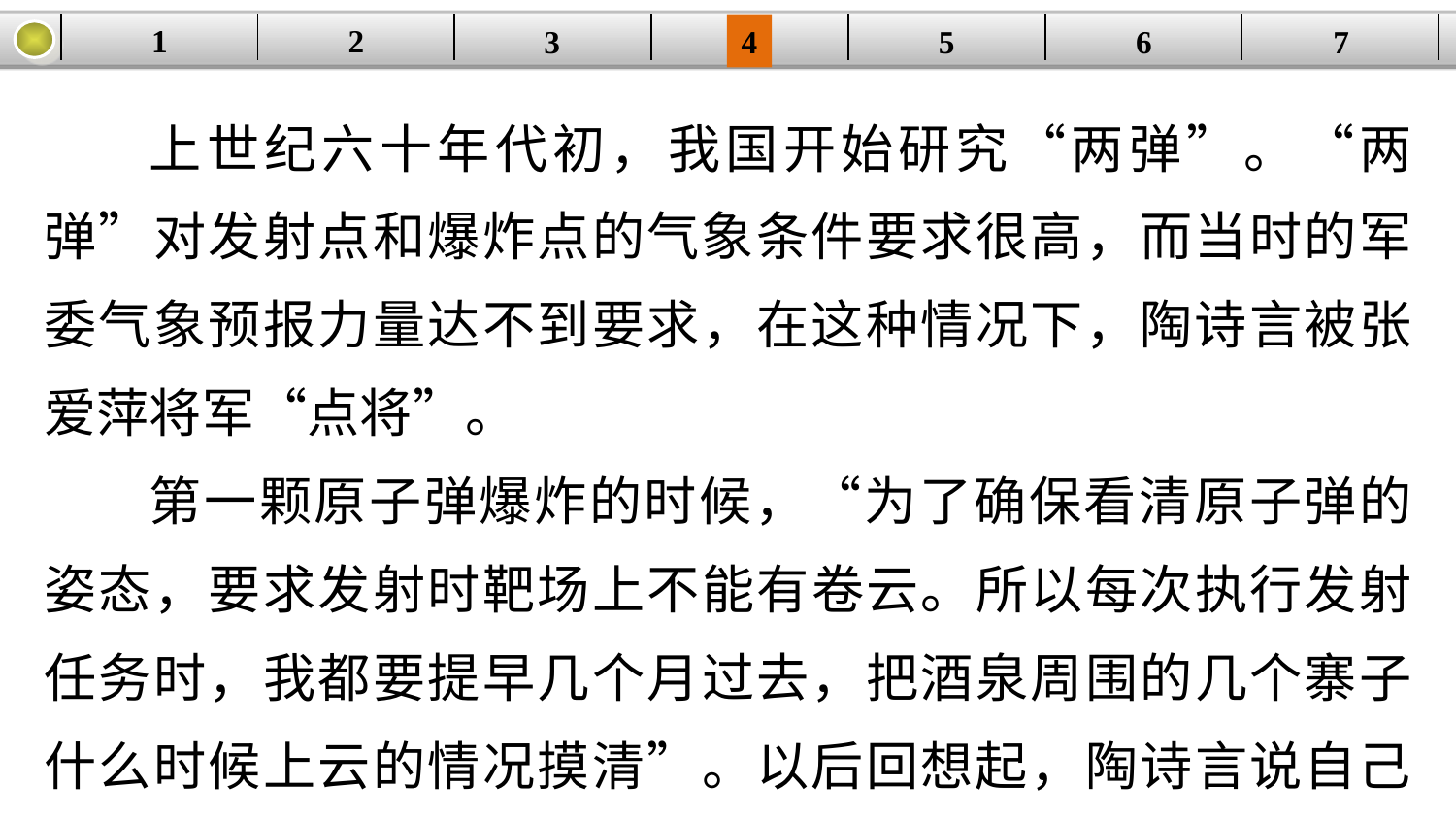

1
2
|  |  |  |  |  |  |  |
| --- | --- | --- | --- | --- | --- | --- |
3
4
5
6
7

上世纪六十年代初，我国开始研究“两弹”。“两弹”对发射点和爆炸点的气象条件要求很高，而当时的军委气象预报力量达不到要求，在这种情况下，陶诗言被张爱萍将军“点将”。
第一颗原子弹爆炸的时候，“为了确保看清原子弹的姿态，要求发射时靶场上不能有卷云。所以每次执行发射任务时，我都要提早几个月过去，把酒泉周围的几个寨子什么时候上云的情况摸清”。以后回想起，陶诗言说自己仍会紧张。